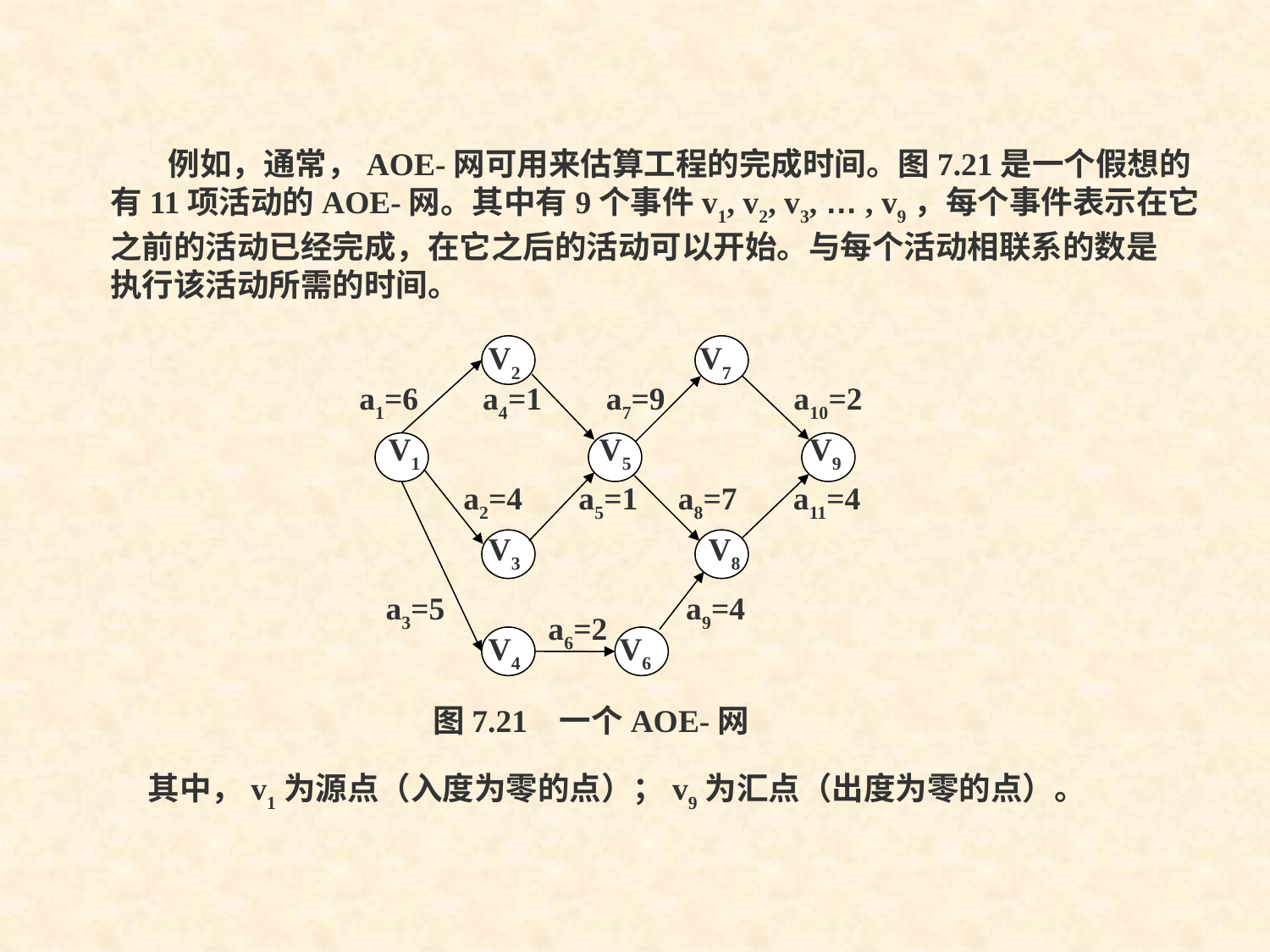

例如，通常，AOE-网可用来估算工程的完成时间。图7.21是一个假想的
有11项活动的AOE-网。其中有9个事件v1, v2, v3, … , v9，每个事件表示在它
之前的活动已经完成，在它之后的活动可以开始。与每个活动相联系的数是
执行该活动所需的时间。
V2
V7

a1=6        a4=1        a7=9                a10=2
V1
V5
V9
a2=4       a5=1     a8=7       a11=4
V3
V8
a3=5                              a9=4
a6=2
V4
V6
图7.21   一个AOE-网
其中，v1为源点（入度为零的点）；v9为汇点（出度为零的点）。